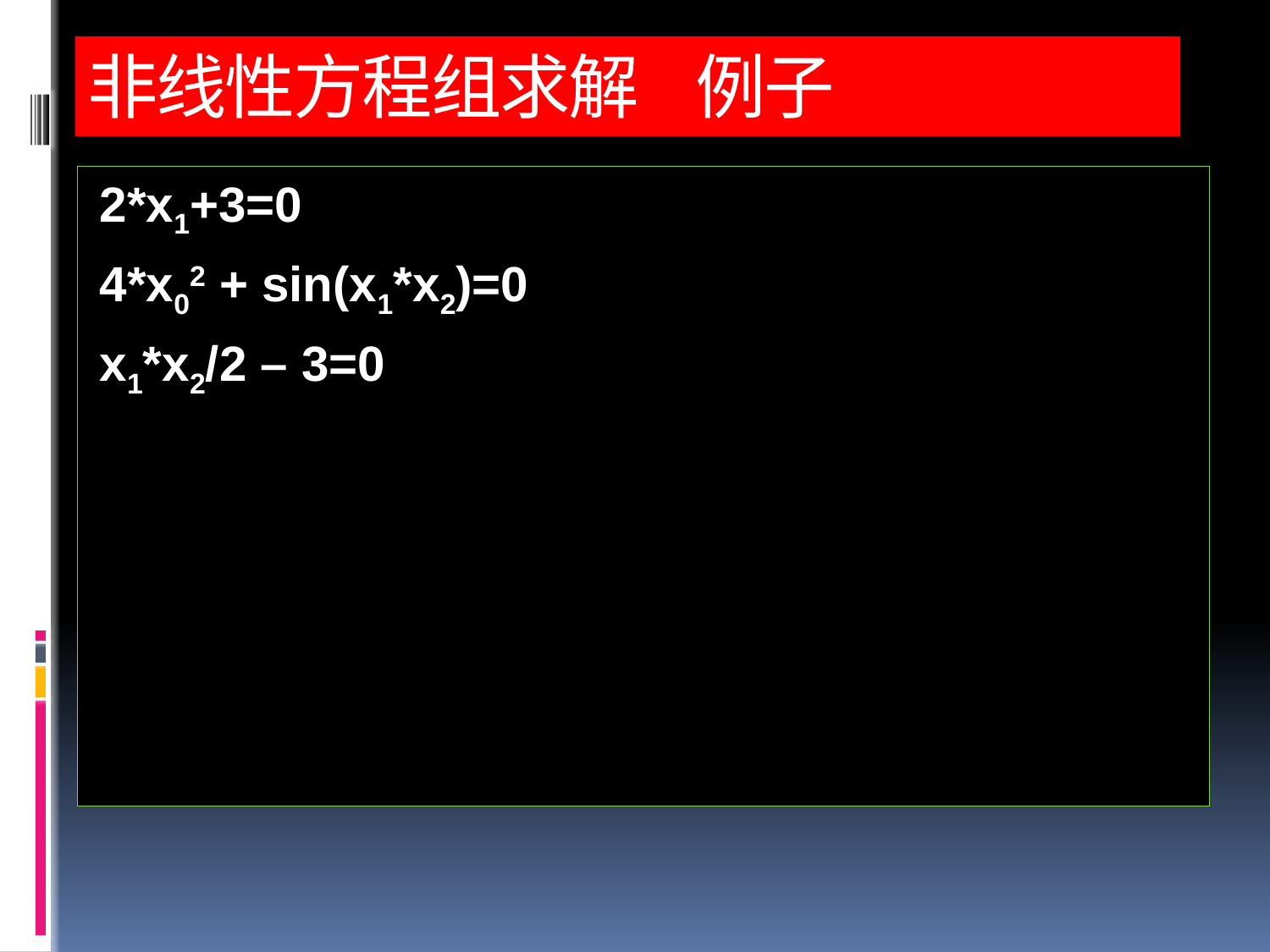

# 非线性方程组求解    例子
2*x1+3=0
4*x02 + sin(x1*x2)=0
x1*x2/2 – 3=0